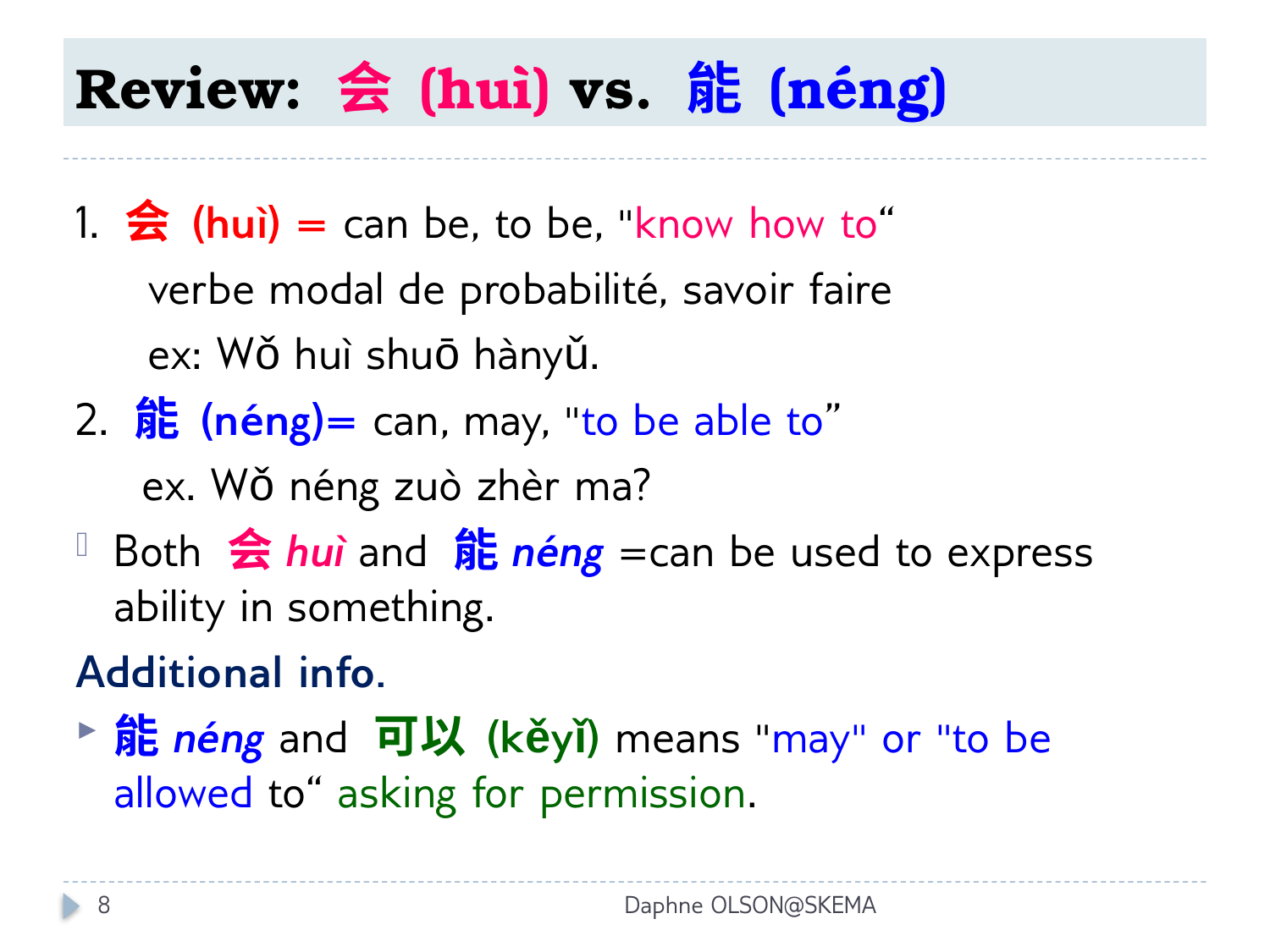

# Review: 会 (huì) vs. 能 (néng)
1. 会 (huì) = can be, to be, "know how to“
	verbe modal de probabilité, savoir faire
	ex: Wǒ huì shuō hànyǔ.
2. 能 (néng)= can, may, "to be able to”
	  ex. Wǒ néng zuò zhèr ma?
Both 会huì and 能néng =can be used to express ability in something.
Additional info.
能néng and 可以 (kěyǐ) means "may" or "to be allowed to“ asking for permission.
8
Daphne OLSON@SKEMA